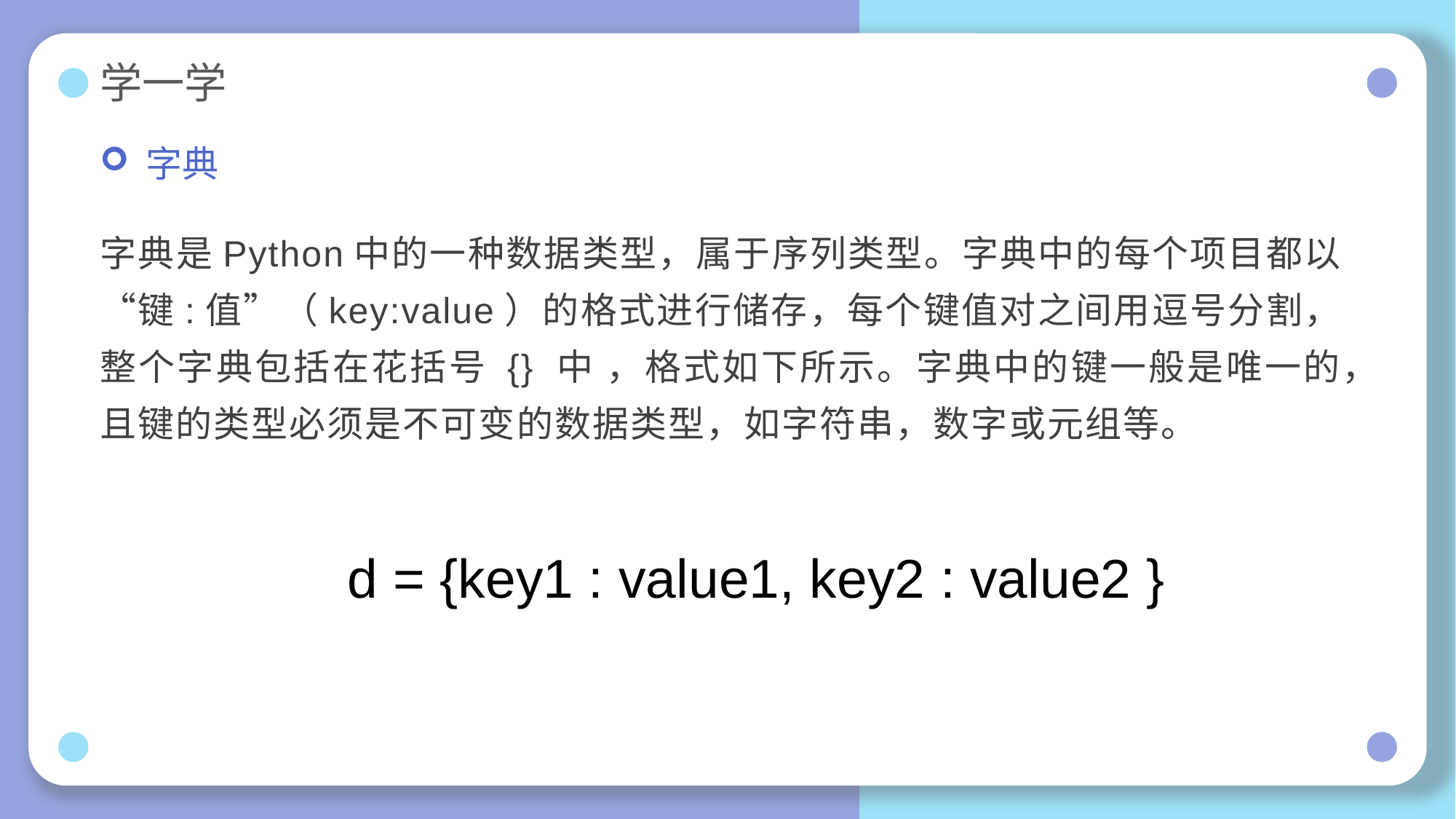

# 学一学
 字典
字典是Python中的一种数据类型，属于序列类型。字典中的每个项目都以“键:值”（key:value）的格式进行储存，每个键值对之间用逗号分割，整个字典包括在花括号 {} 中 ，格式如下所示。字典中的键一般是唯一的，且键的类型必须是不可变的数据类型，如字符串，数字或元组等。

d = {key1 : value1, key2 : value2 }